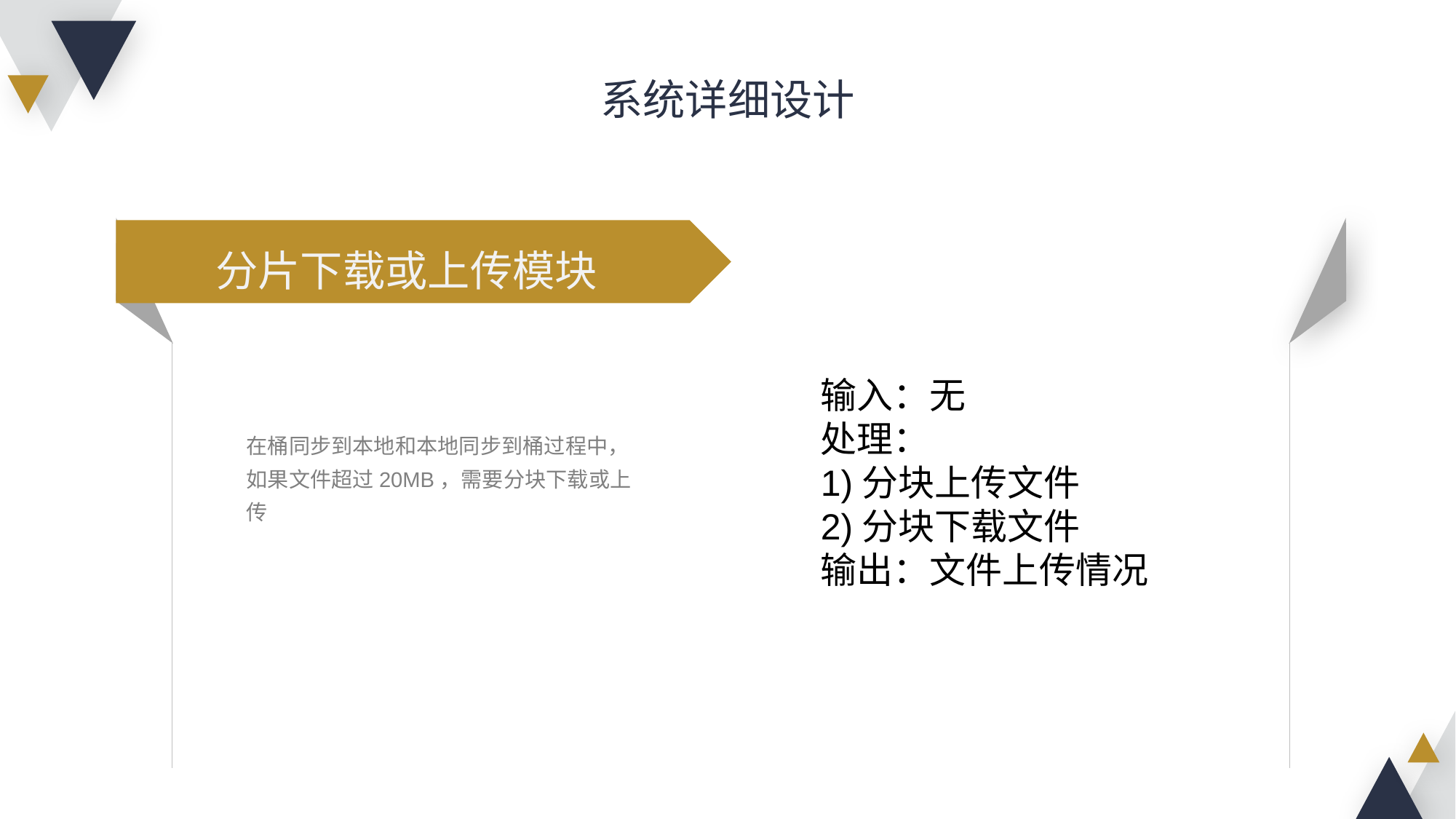

系统详细设计

分片下载或上传模块
输入：无
处理：
1)分块上传文件
2)分块下载文件
输出：文件上传情况
在桶同步到本地和本地同步到桶过程中，如果文件超过20MB，需要分块下载或上传